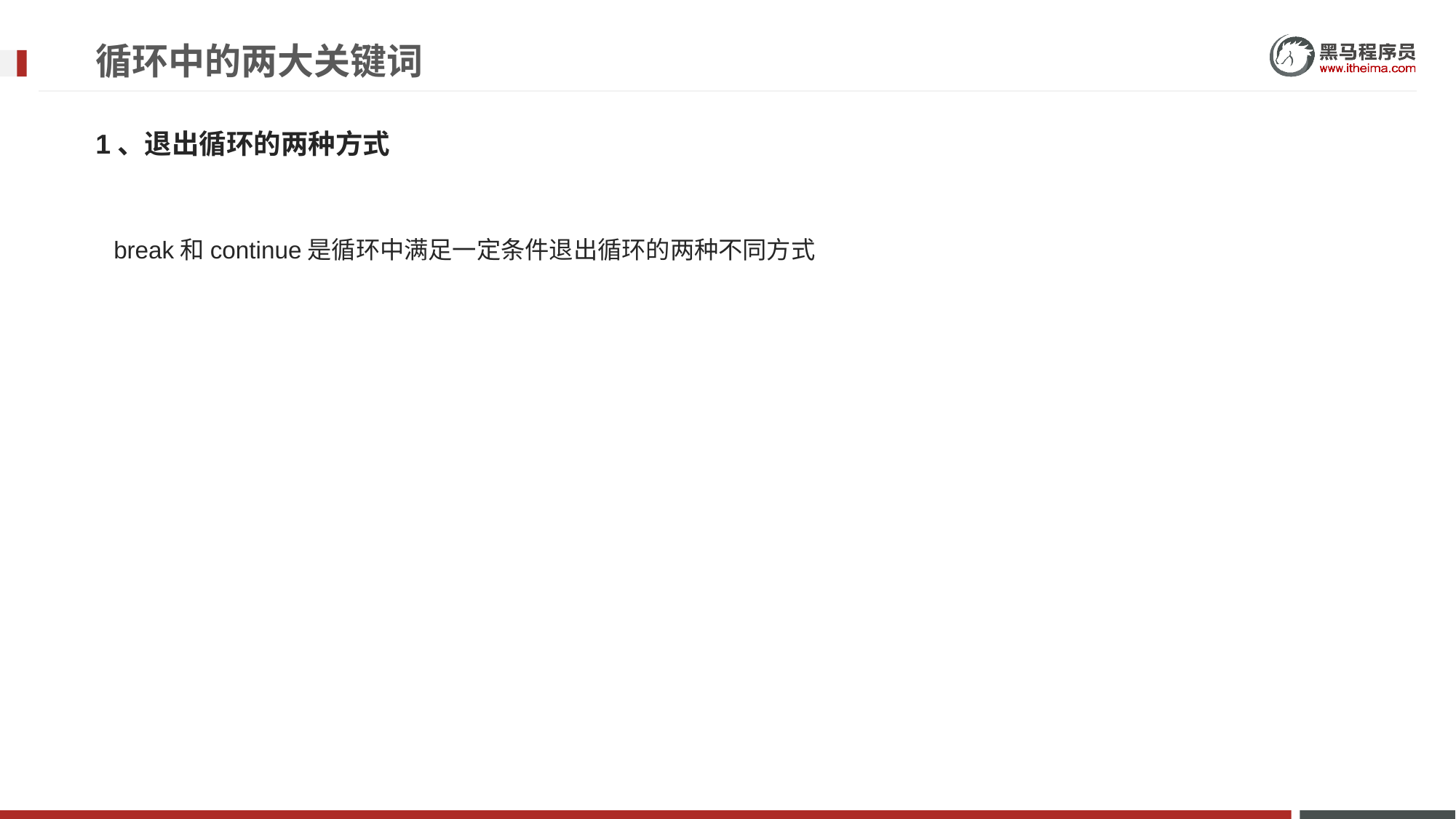

# 循环中的两大关键词
1、退出循环的两种方式

break和continue是循环中满足一定条件退出循环的两种不同方式